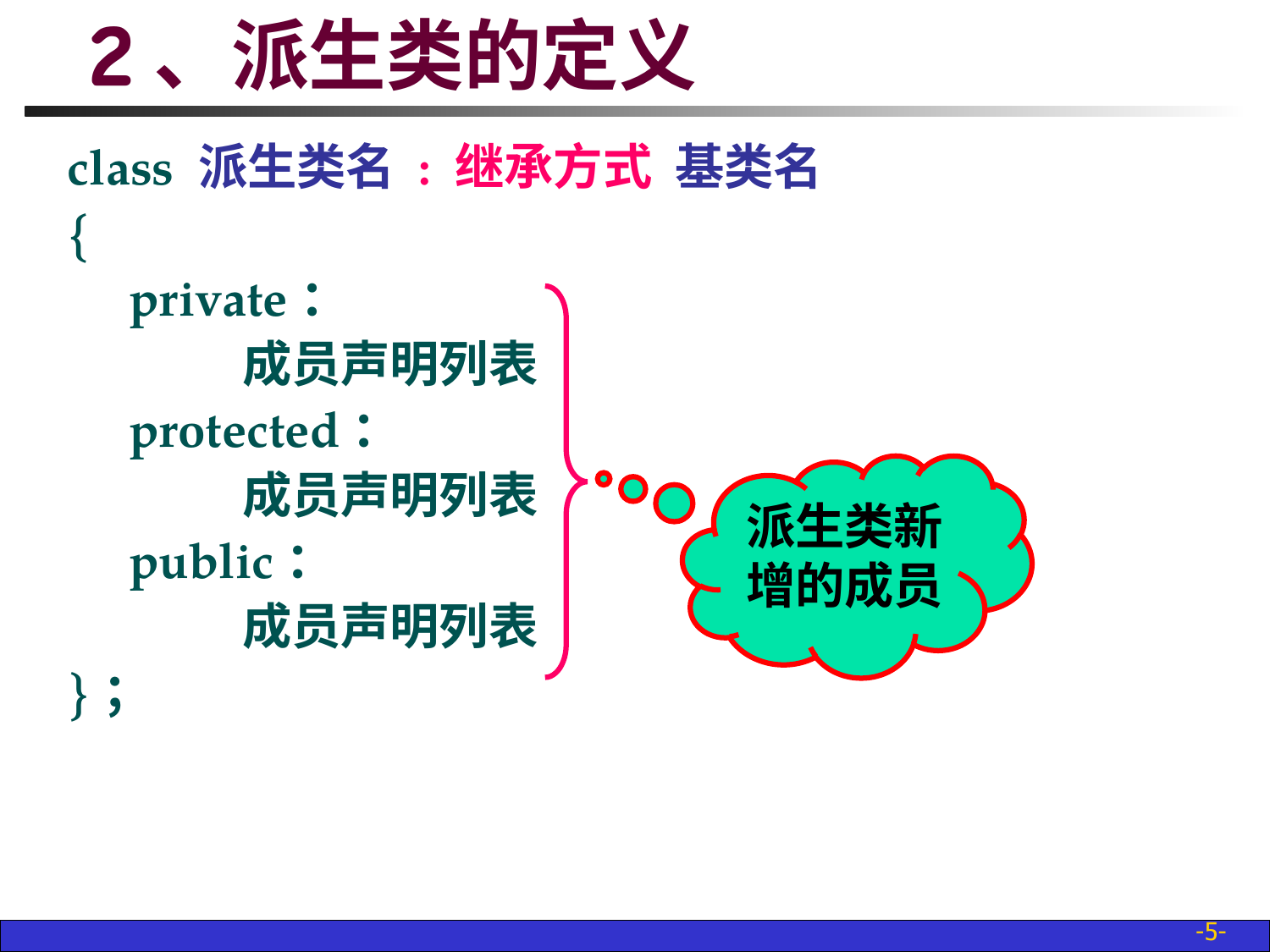

# 2、派生类的定义
class 派生类名 : 继承方式  基类名
{
     private：
		成员声明列表
     protected：
		成员声明列表
     public：
		成员声明列表
}；

派生类新增的成员
-5-